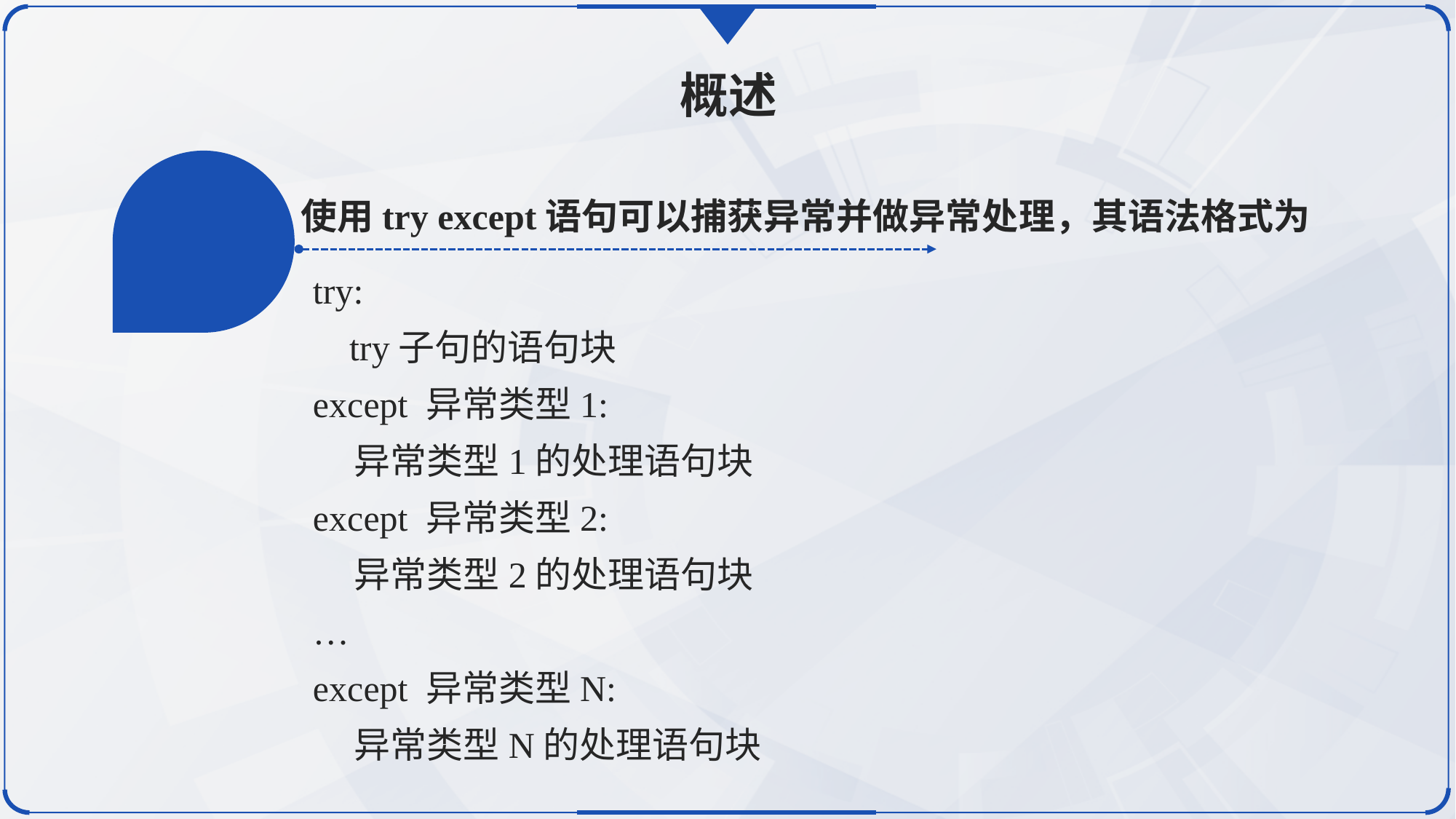

概述

使用try except语句可以捕获异常并做异常处理，其语法格式为
try:
    try子句的语句块
except 异常类型1:
    异常类型1的处理语句块
except 异常类型2:
    异常类型2的处理语句块
…
except 异常类型N:
    异常类型N的处理语句块